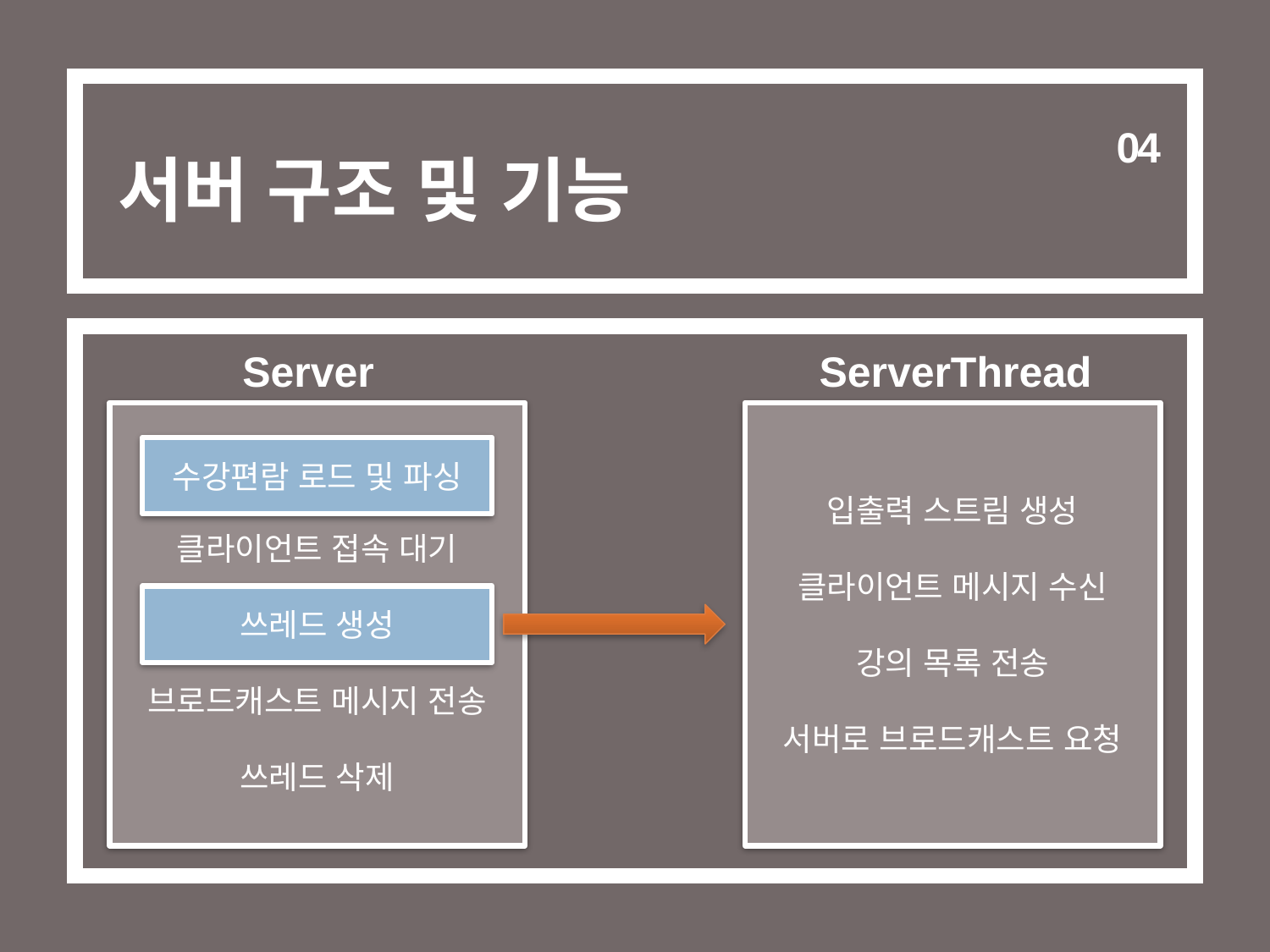

04

# 서버 구조 및 기능

Server
 ServerThread
수강편람 로드 및 파싱

클라이언트 접속 대기

쓰레드 생성

브로드캐스트 메시지 전송

쓰레드 삭제
입출력 스트림 생성

클라이언트 메시지 수신

강의 목록 전송

서버로 브로드캐스트 요청
수강편람 로드 및 파싱
쓰레드 생성